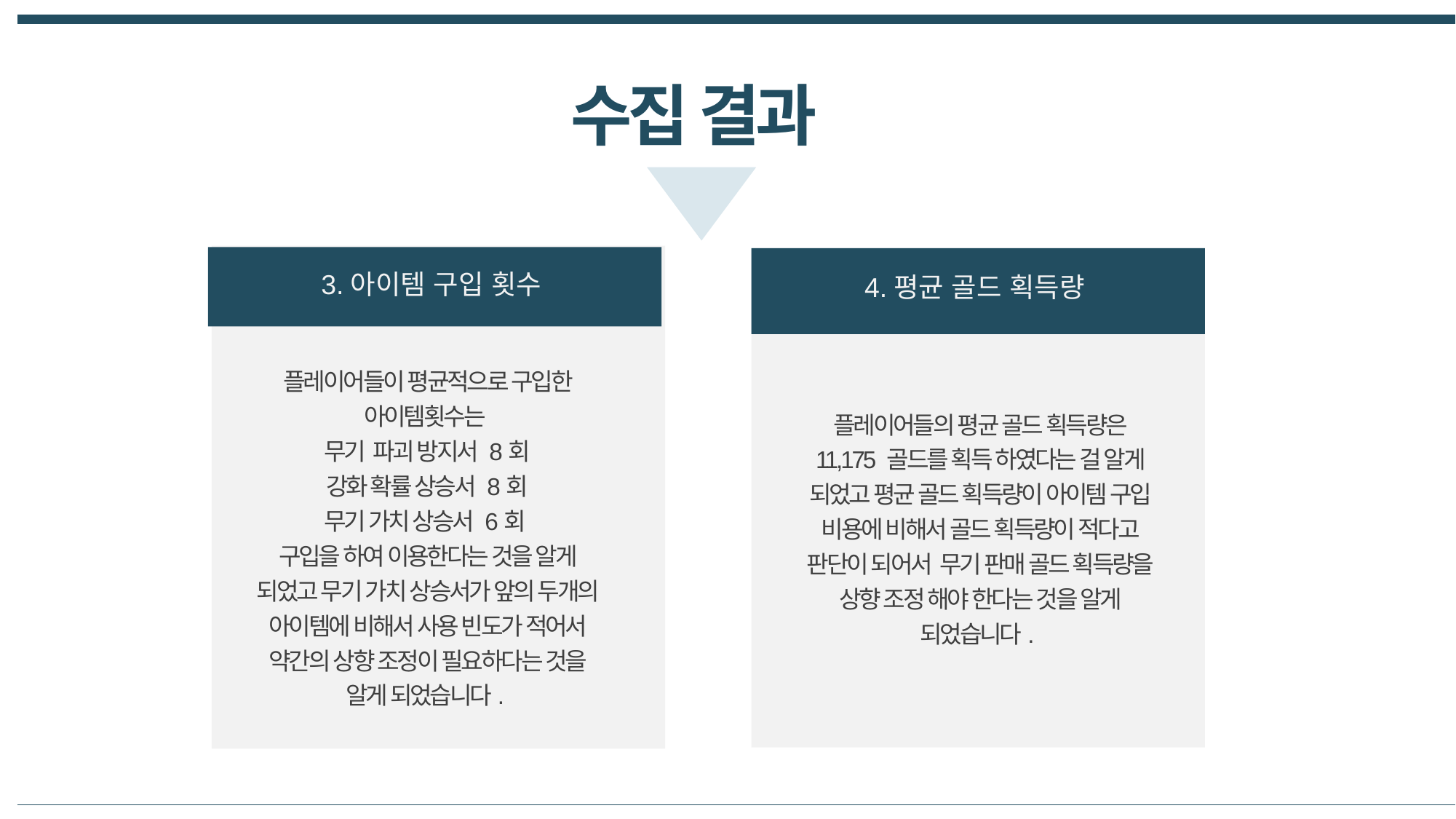

수집 결과

3.아이템 구입 횟수
플레이어들이 평균적으로 구입한 아이템횟수는
무기  파괴 방지서 8회
강화 확률 상승서 8회
무기 가치 상승서 6회
구입을 하여 이용한다는 것을 알게 되었고 무기 가치 상승서가 앞의 두개의 아이템에 비해서 사용 빈도가 적어서 약간의 상향 조정이 필요하다는 것을 알게 되었습니다.

4.평균 골드 획득량
플레이어들의 평균 골드 획득량은 11,175 골드를 획득 하였다는 걸 알게 되었고 평균 골드 획득량이 아이템 구입 비용에 비해서 골드 획득량이 적다고 판단이 되어서  무기 판매 골드 획득량을 상향 조정 해야 한다는 것을 알게 되었습니다.